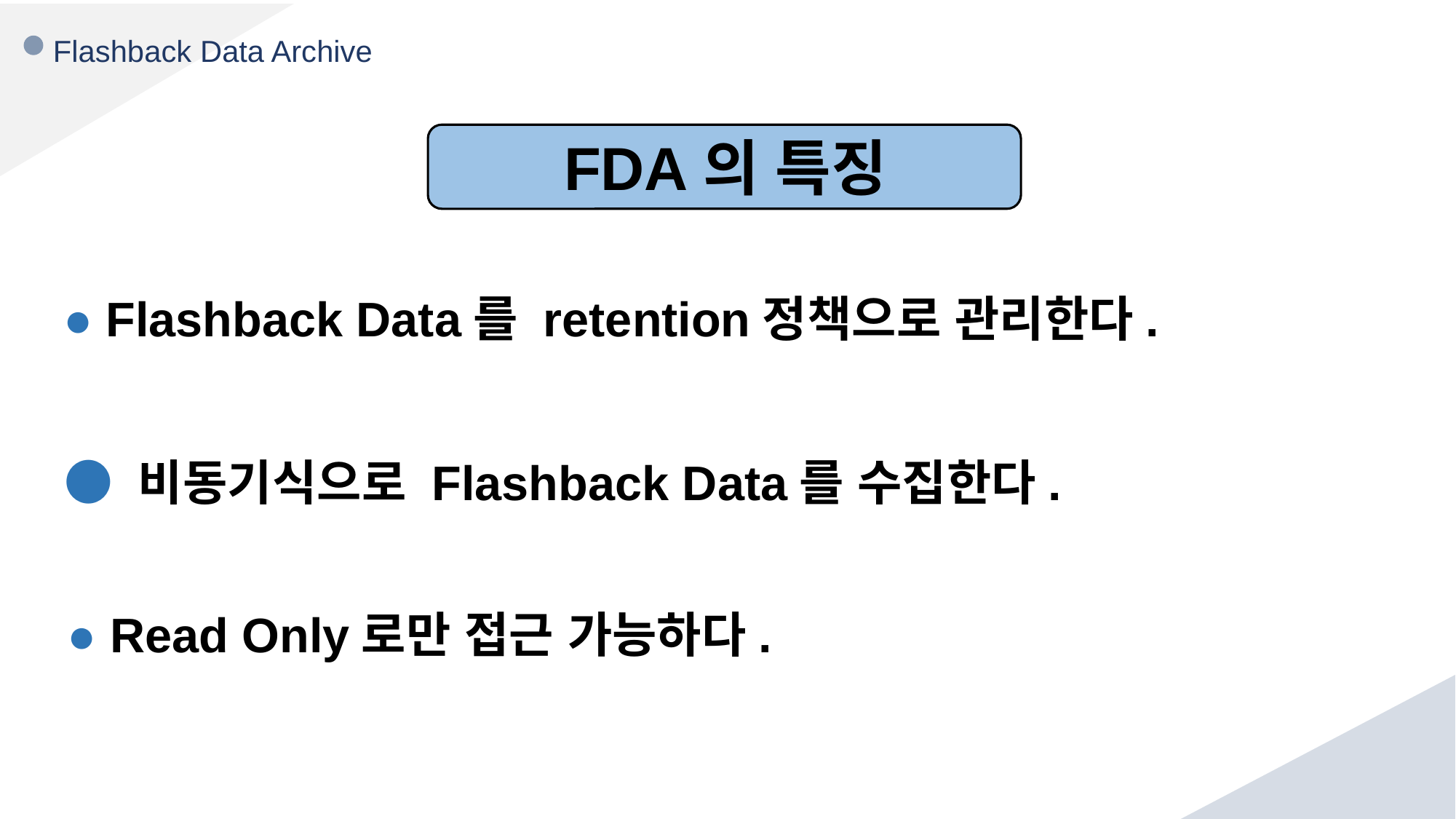

Flashback Data Archive

FDA의 특징
● Flashback Data를 retention정책으로 관리한다.
● 비동기식으로 Flashback Data를 수집한다.
● Read Only로만 접근 가능하다.